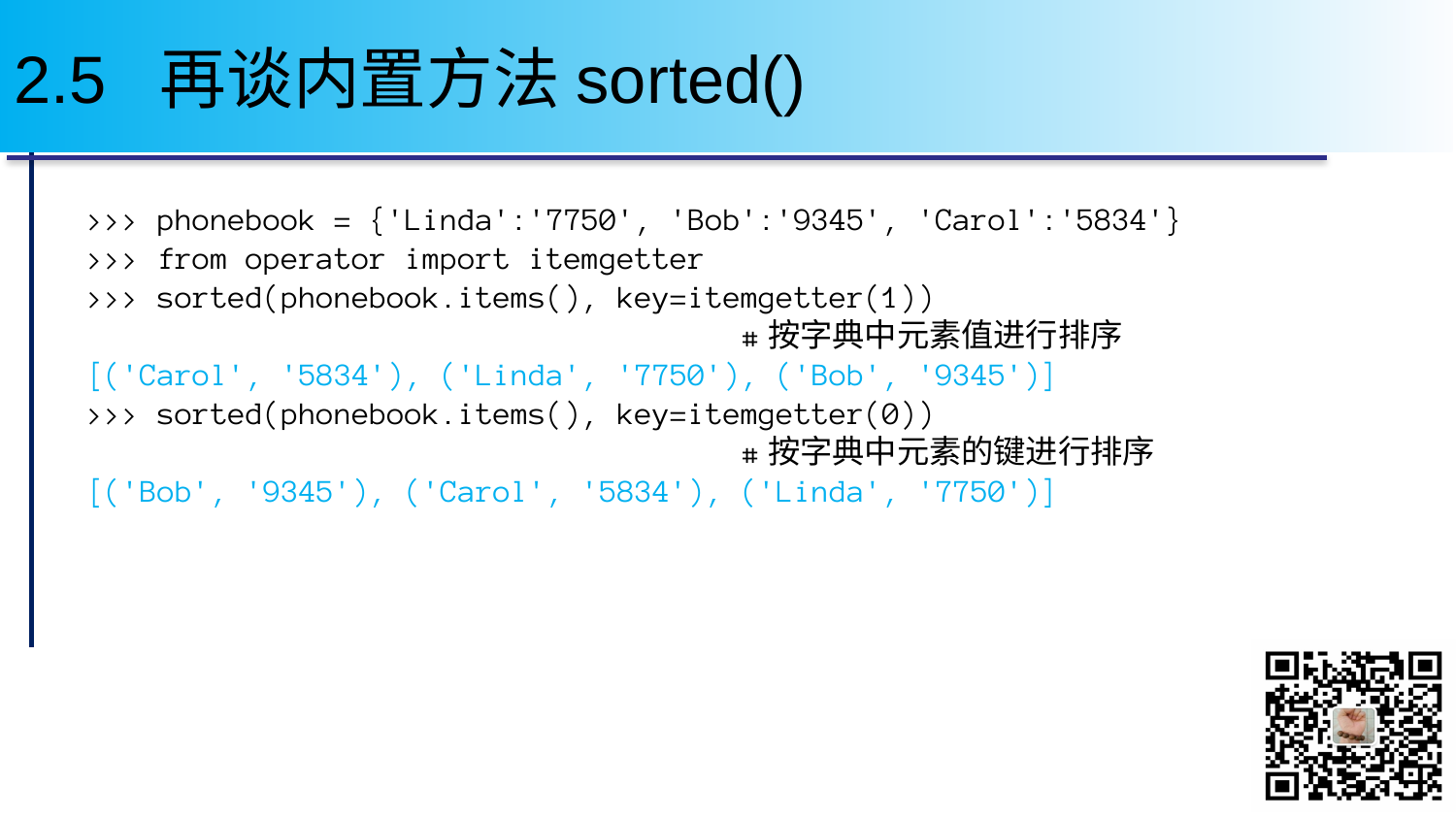

# 2.5  再谈内置方法sorted()
>>> phonebook = {'Linda':'7750', 'Bob':'9345', 'Carol':'5834'}
>>> from operator import itemgetter
>>> sorted(phonebook.items(), key=itemgetter(1))
                                     #按字典中元素值进行排序
[('Carol', '5834'), ('Linda', '7750'), ('Bob', '9345')]
>>> sorted(phonebook.items(), key=itemgetter(0))
                                     #按字典中元素的键进行排序
[('Bob', '9345'), ('Carol', '5834'), ('Linda', '7750')]